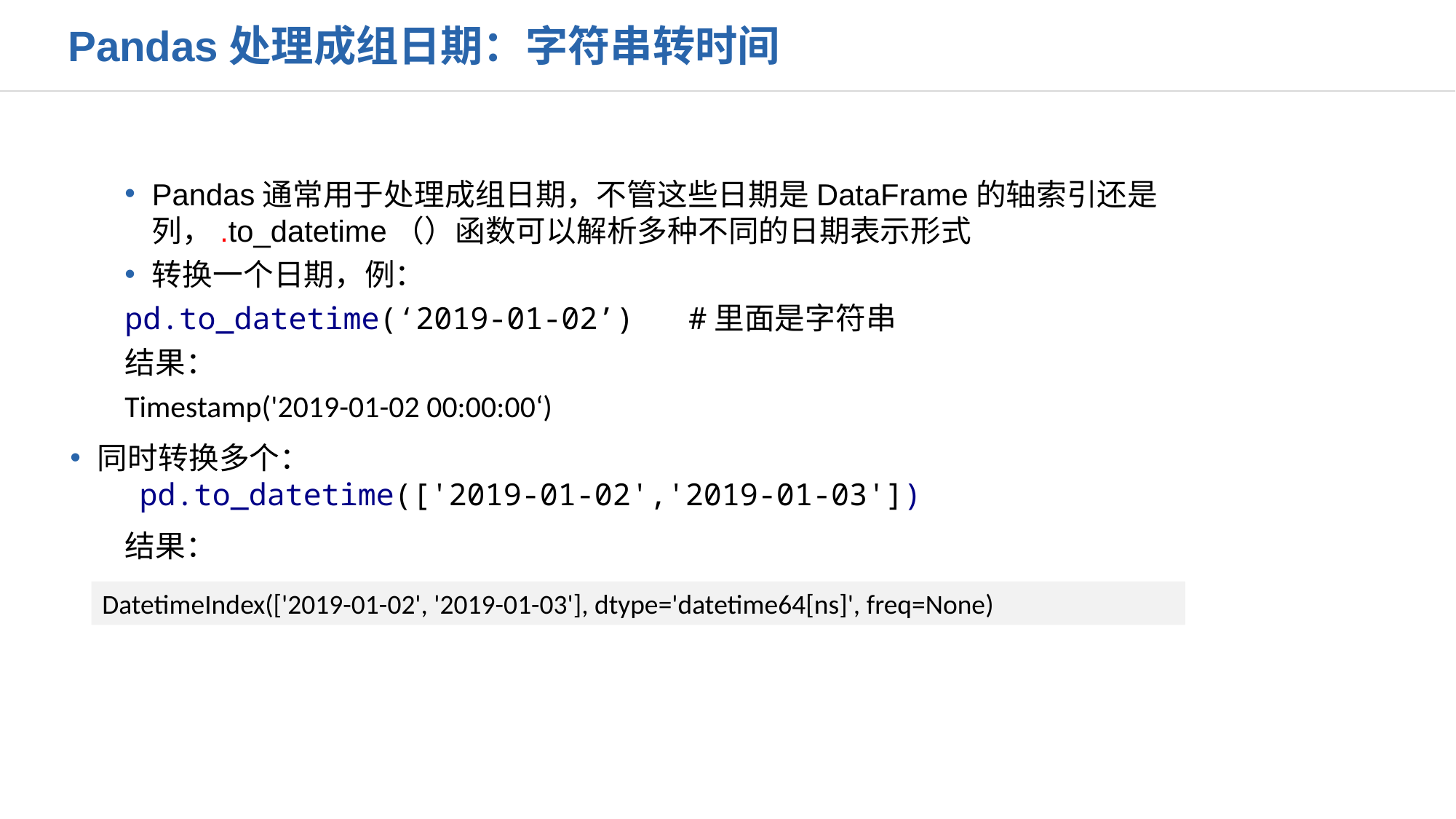

Pandas处理成组日期：字符串转时间

Pandas通常用于处理成组日期，不管这些日期是DataFrame的轴索引还是列，.to_datetime（）函数可以解析多种不同的日期表示形式
转换一个日期，例：
pd.to_datetime(‘2019-01-02’)   #里面是字符串
结果：
Timestamp('2019-01-02 00:00:00‘)
同时转换多个：

结果：

pd.to_datetime(['2019-01-02','2019-01-03'])
DatetimeIndex(['2019-01-02', '2019-01-03'], dtype='datetime64[ns]', freq=None)